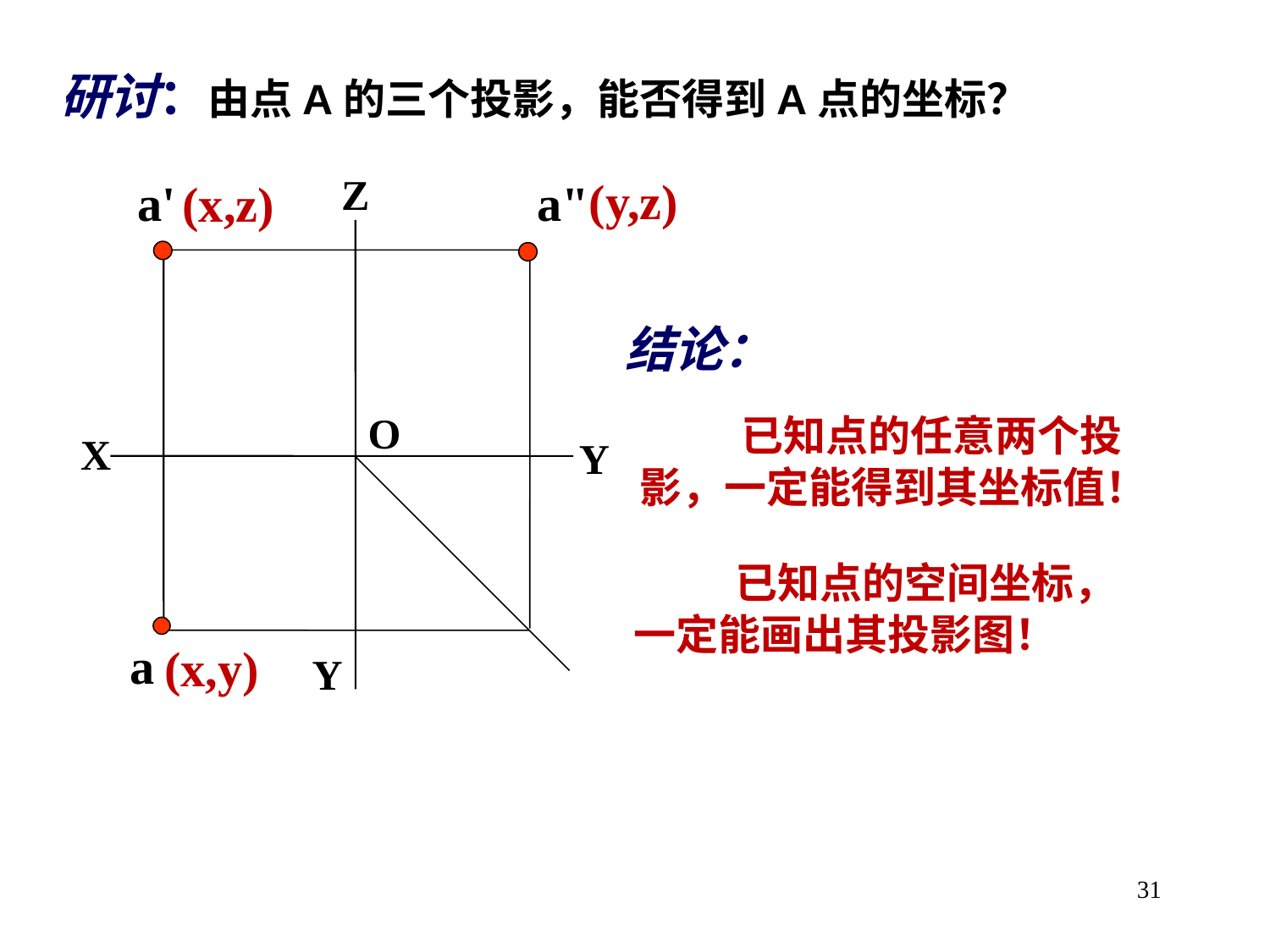

研讨：由点A的三个投影，能否得到A点的坐标？
Z
(y,z)
a"
a'
(x,z)

结论：
        已知点的任意两个投影，一定能得到其坐标值！
O
X
Y

        已知点的空间坐标，一定能画出其投影图！

a

(x,y)
Y
31